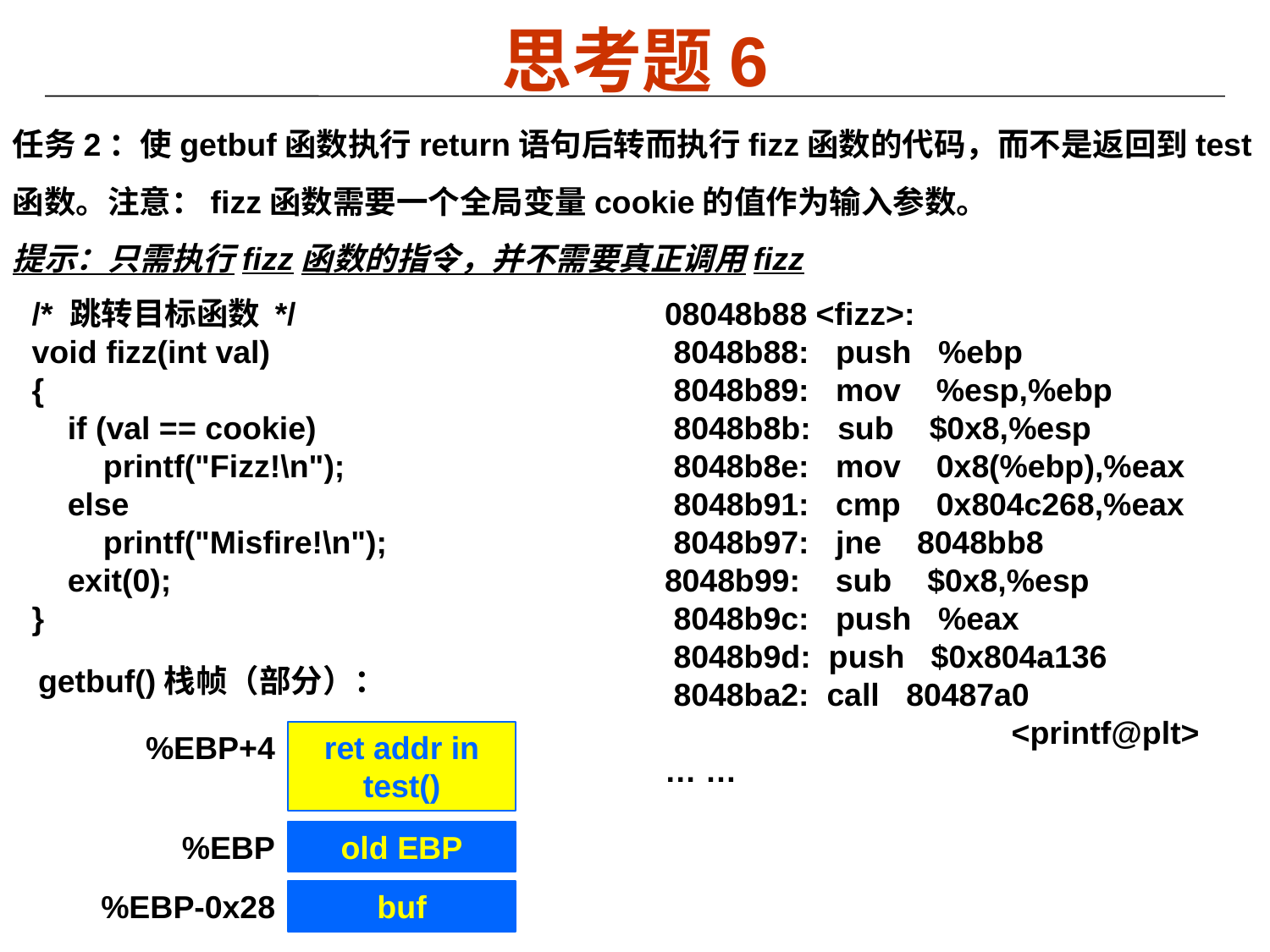

# 思考题6
任务2：使getbuf函数执行return语句后转而执行fizz函数的代码，而不是返回到test函数。注意：fizz函数需要一个全局变量cookie的值作为输入参数。
提示：只需执行fizz函数的指令，并不需要真正调用fizz
/* 跳转目标函数 */
void fizz(int val)
{
    if (val == cookie)
        printf("Fizz!\n");
    else
        printf("Misfire!\n");
    exit(0);
}
08048b88 <fizz>:
 8048b88:   push   %ebp
 8048b89:   mov    %esp,%ebp
 8048b8b:   sub    $0x8,%esp
 8048b8e:   mov    0x8(%ebp),%eax
 8048b91:   cmp    0x804c268,%eax
 8048b97:   jne    8048bb8
8048b99:    sub    $0x8,%esp
 8048b9c:   push   %eax
 8048b9d:  push   $0x804a136
 8048ba2:  call   80487a0
                                       <printf@plt>
… …
getbuf()栈帧（部分）：
%EBP+4
ret addr in test()
%EBP
old EBP
%EBP-0x28
buf